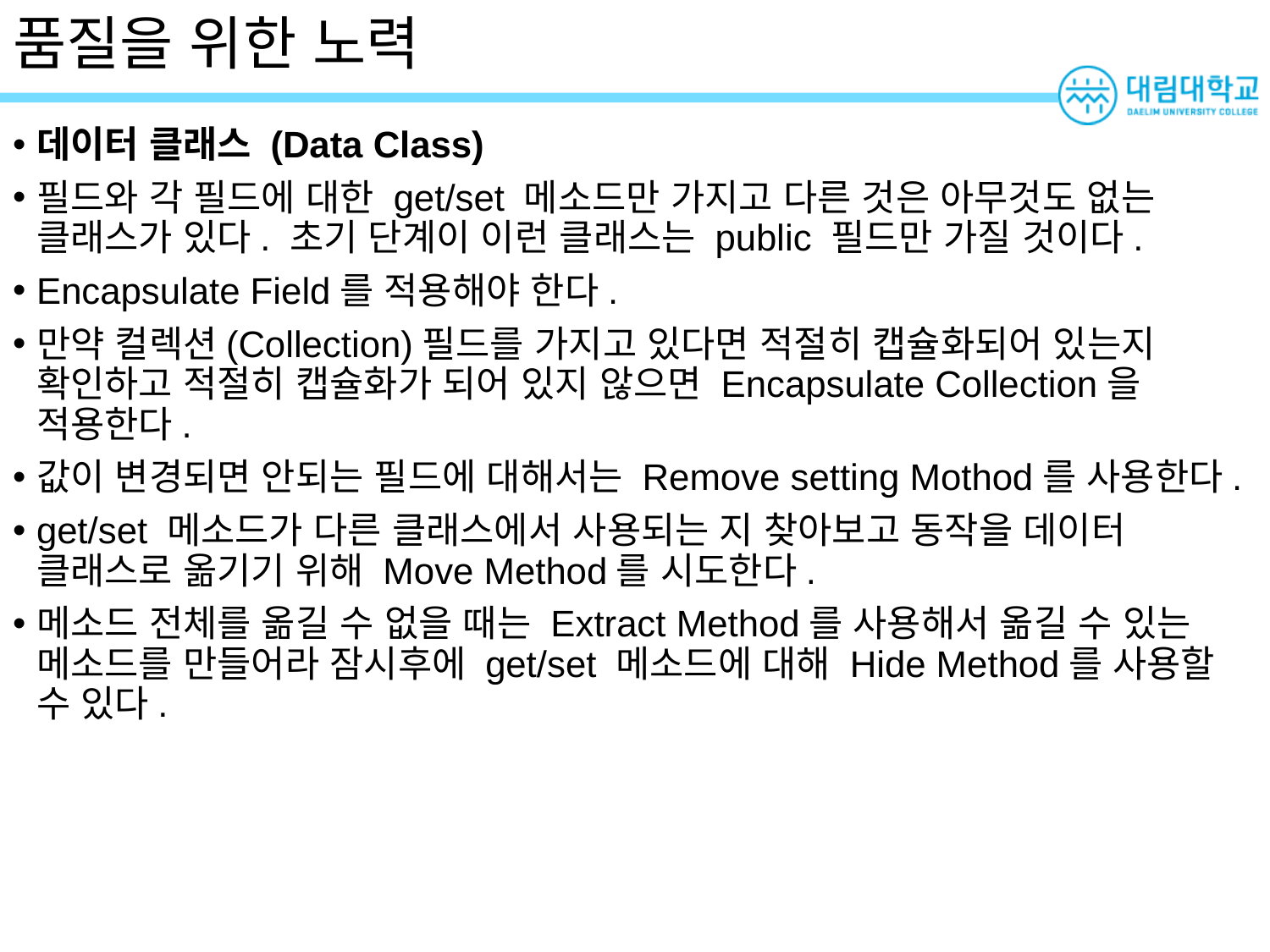

# 품질을 위한 노력
데이터 클래스 (Data Class)
필드와 각 필드에 대한 get/set 메소드만 가지고 다른 것은 아무것도 없는 클래스가 있다. 초기 단계이 이런 클래스는 public 필드만 가질 것이다.
Encapsulate Field를 적용해야 한다.
만약 컬렉션(Collection)필드를 가지고 있다면 적절히 캡슐화되어 있는지 확인하고 적절히 캡슐화가 되어 있지 않으면 Encapsulate Collection을 적용한다.
값이 변경되면 안되는 필드에 대해서는 Remove setting Mothod를 사용한다.
get/set 메소드가 다른 클래스에서 사용되는 지 찾아보고 동작을 데이터 클래스로 옮기기 위해 Move Method를 시도한다.
메소드 전체를 옮길 수 없을 때는 Extract Method를 사용해서 옮길 수 있는 메소드를 만들어라 잠시후에 get/set 메소드에 대해 Hide Method를 사용할 수 있다.